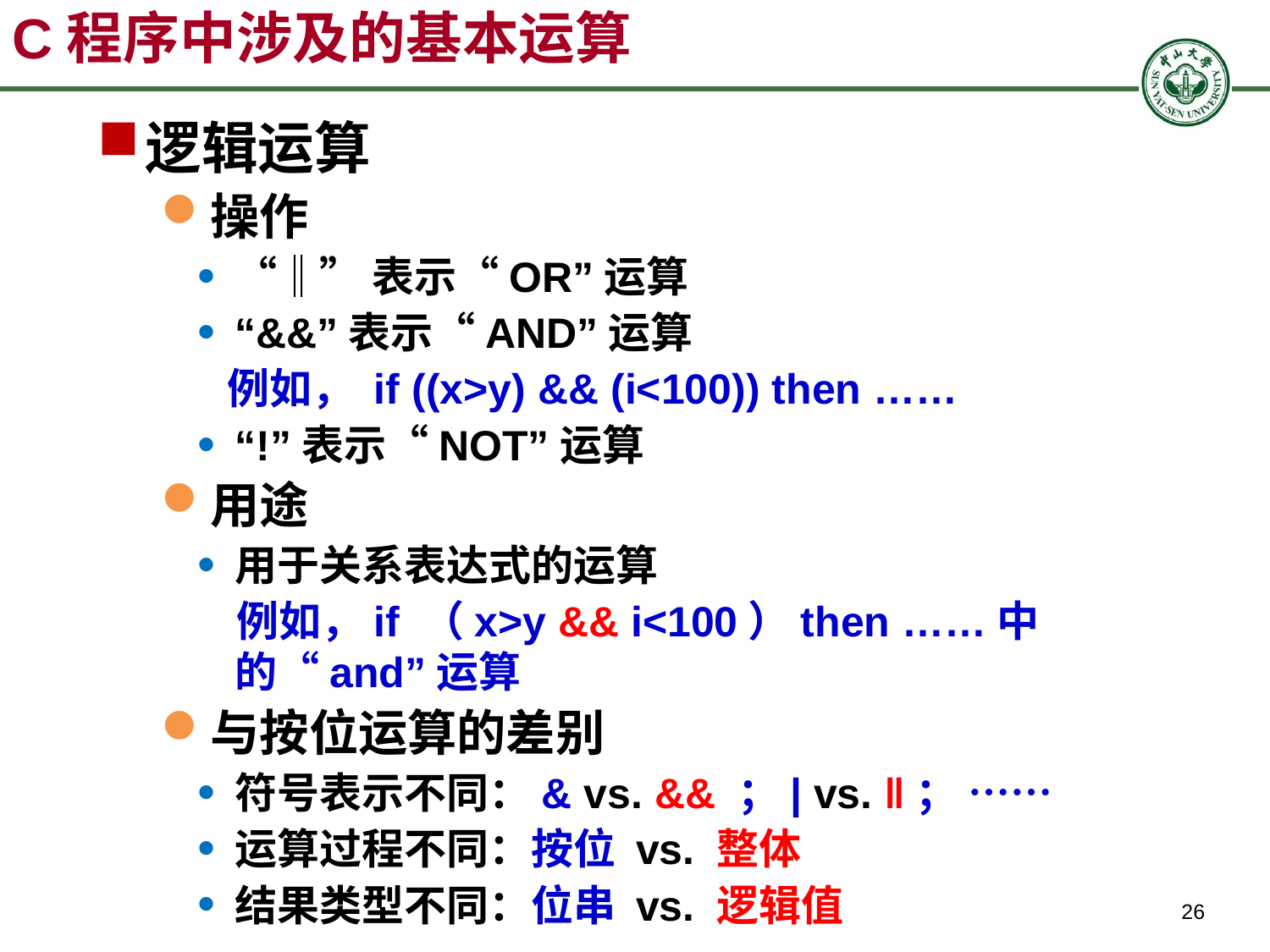

# C程序中涉及的基本运算
逻辑运算
操作
“‖”表示“OR”运算
“&&”表示“AND”运算
  例如， if ((x>y) && (i<100)) then ……
“!”表示“NOT”运算
用途
用于关系表达式的运算
   例如，if （x>y && i<100）then ……中的“and”运算
与按位运算的差别
符号表示不同：& vs. && ；| vs. ‖； ……
运算过程不同：按位 vs. 整体
结果类型不同：位串 vs. 逻辑值